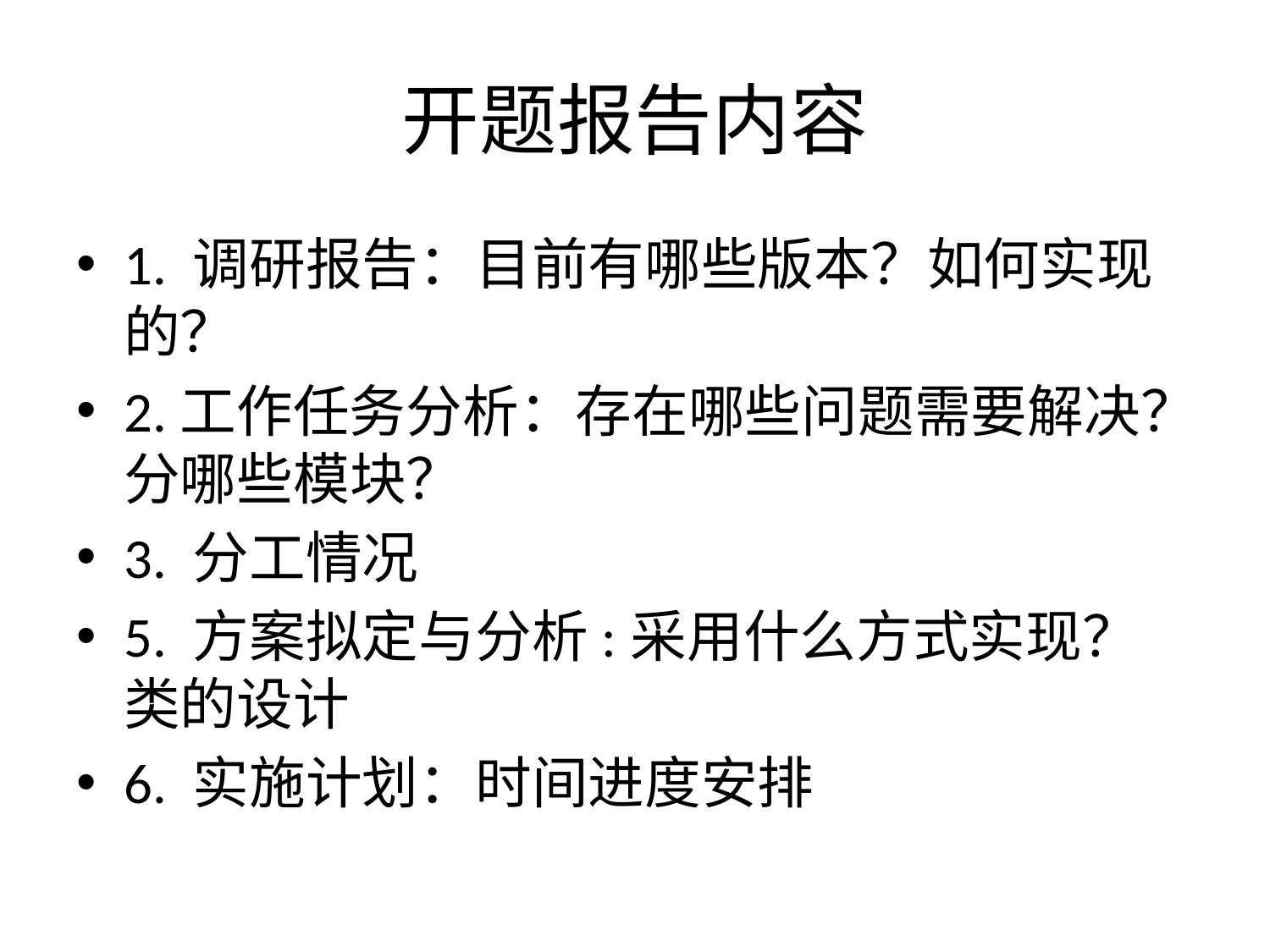

# 开题报告内容
1. 调研报告：目前有哪些版本？如何实现的？
2.工作任务分析：存在哪些问题需要解决？分哪些模块？
3. 分工情况
5. 方案拟定与分析:采用什么方式实现？类的设计
6. 实施计划：时间进度安排